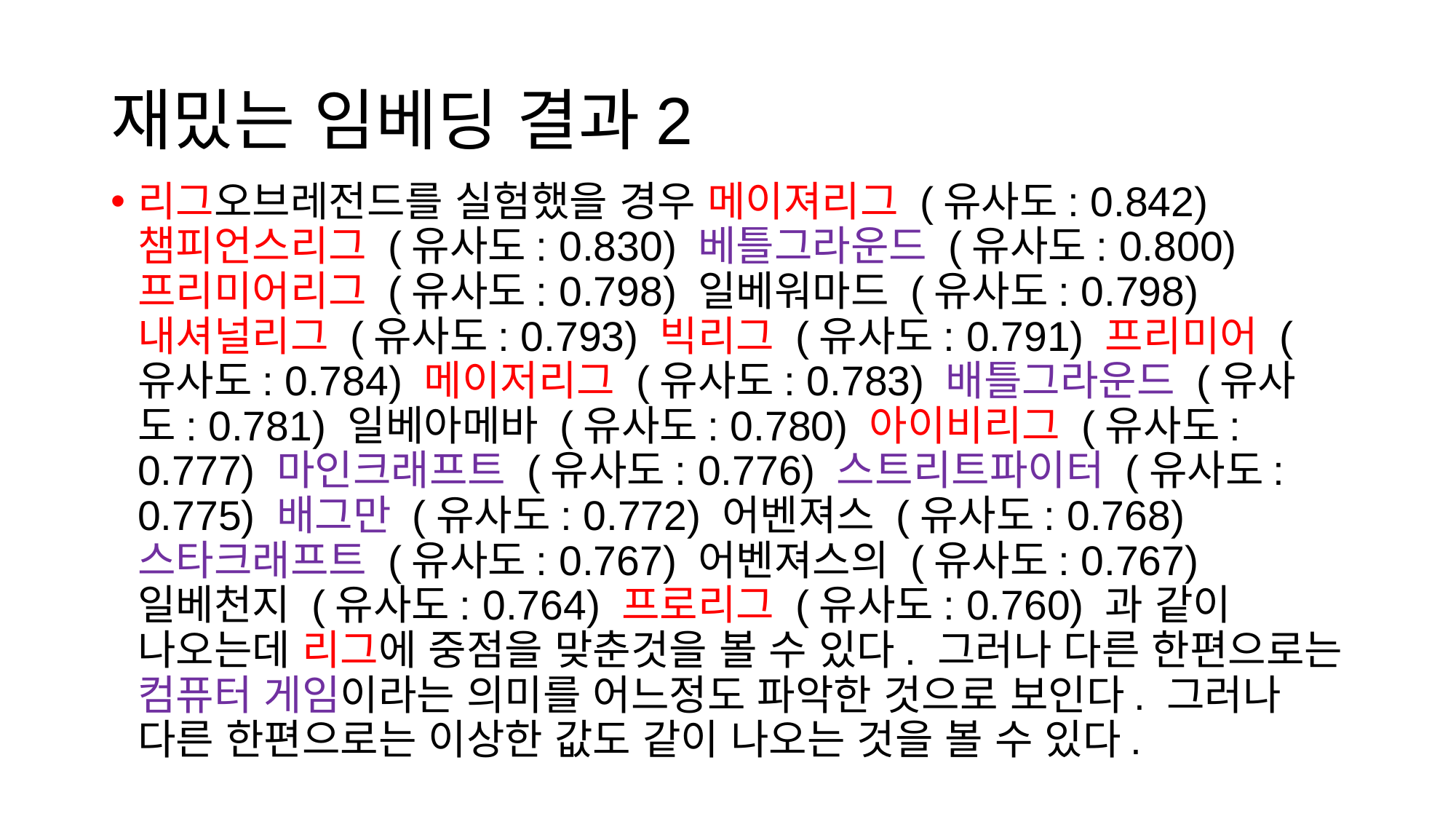

# 재밌는 임베딩 결과2
리그오브레전드를 실험했을 경우 메이져리그 (유사도: 0.842) 챔피언스리그 (유사도: 0.830) 베틀그라운드 (유사도: 0.800) 프리미어리그 (유사도: 0.798) 일베워마드 (유사도: 0.798) 내셔널리그 (유사도: 0.793) 빅리그 (유사도: 0.791) 프리미어 (유사도: 0.784) 메이저리그 (유사도: 0.783) 배틀그라운드 (유사도: 0.781) 일베아메바 (유사도: 0.780) 아이비리그 (유사도: 0.777) 마인크래프트 (유사도: 0.776) 스트리트파이터 (유사도: 0.775) 배그만 (유사도: 0.772) 어벤져스 (유사도: 0.768) 스타크래프트 (유사도: 0.767) 어벤져스의 (유사도: 0.767) 일베천지 (유사도: 0.764) 프로리그 (유사도: 0.760) 과 같이 나오는데 리그에 중점을 맞춘것을 볼 수 있다. 그러나 다른 한편으로는 컴퓨터 게임이라는 의미를 어느정도 파악한 것으로 보인다. 그러나 다른 한편으로는 이상한 값도 같이 나오는 것을 볼 수 있다.